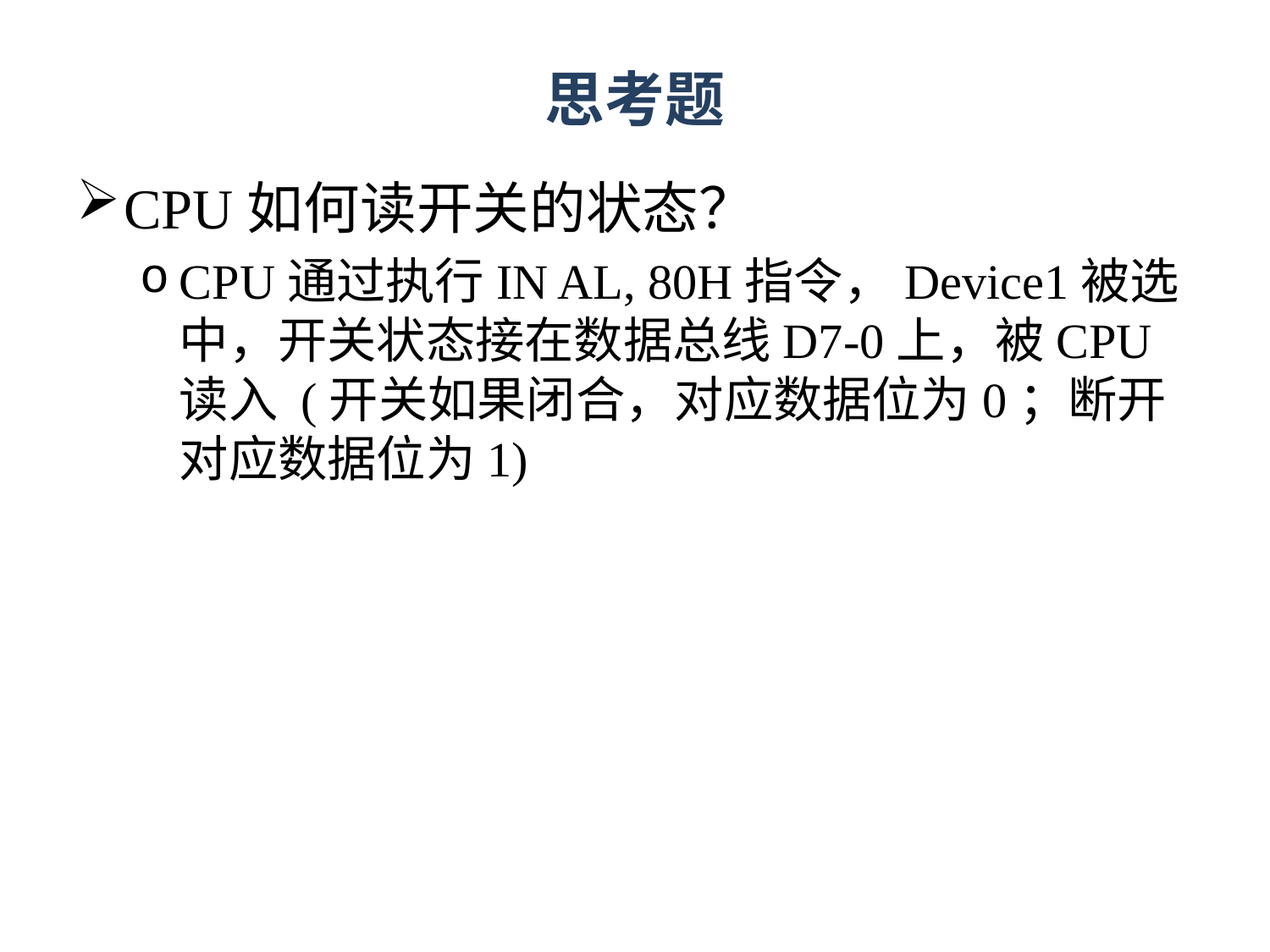

# 思考题
CPU如何读开关的状态？
CPU通过执行IN AL, 80H指令，Device1被选中，开关状态接在数据总线D7-0上，被CPU读入 (开关如果闭合，对应数据位为0；断开对应数据位为1)